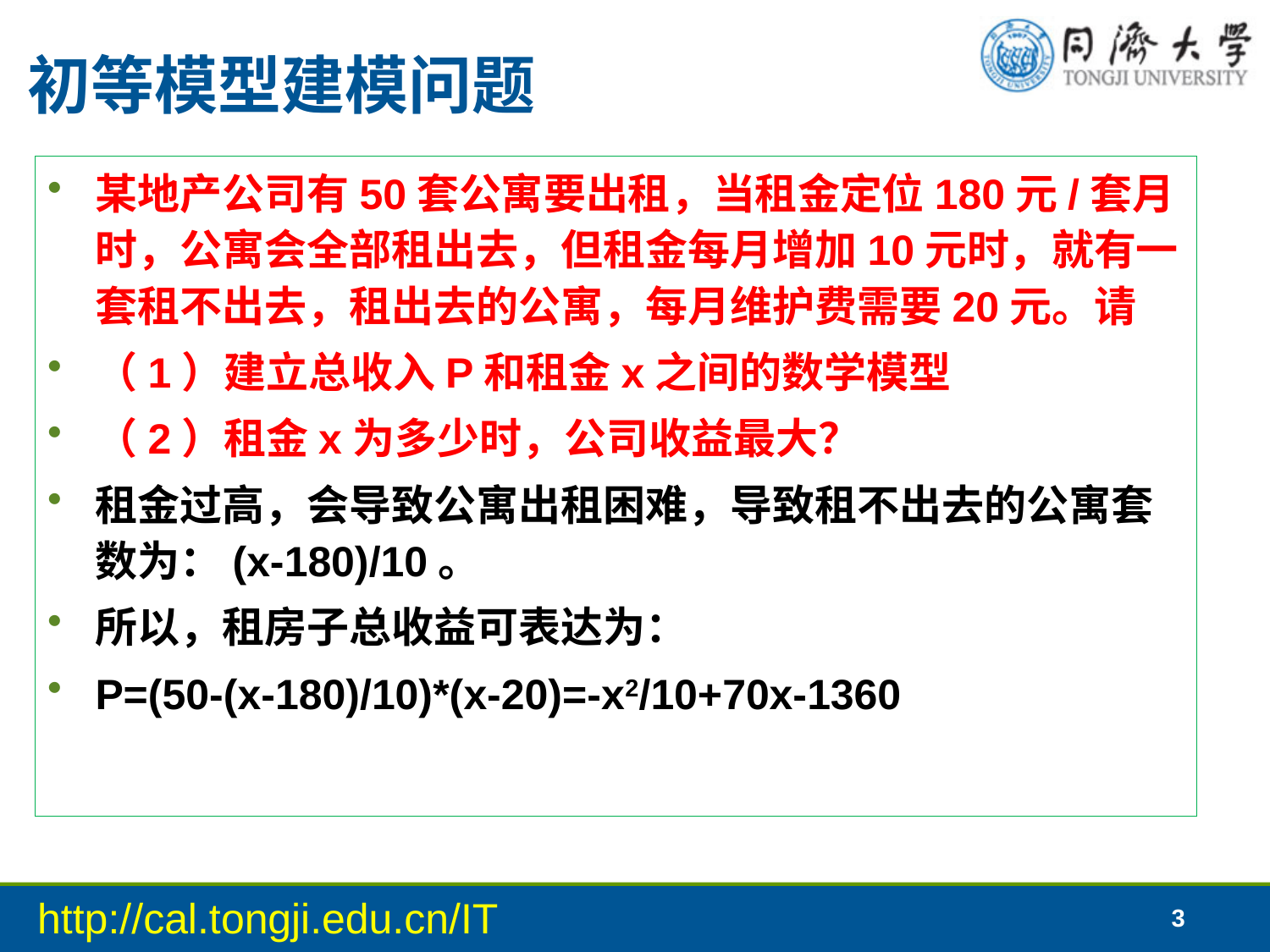

# 初等模型建模问题
某地产公司有50套公寓要出租，当租金定位180元/套月时，公寓会全部租出去，但租金每月增加10元时，就有一套租不出去，租出去的公寓，每月维护费需要20元。请
（1）建立总收入P和租金x之间的数学模型
（2）租金x为多少时，公司收益最大？
租金过高，会导致公寓出租困难，导致租不出去的公寓套数为：(x-180)/10。
所以，租房子总收益可表达为：
P=(50-(x-180)/10)*(x-20)=-x2/10+70x-1360